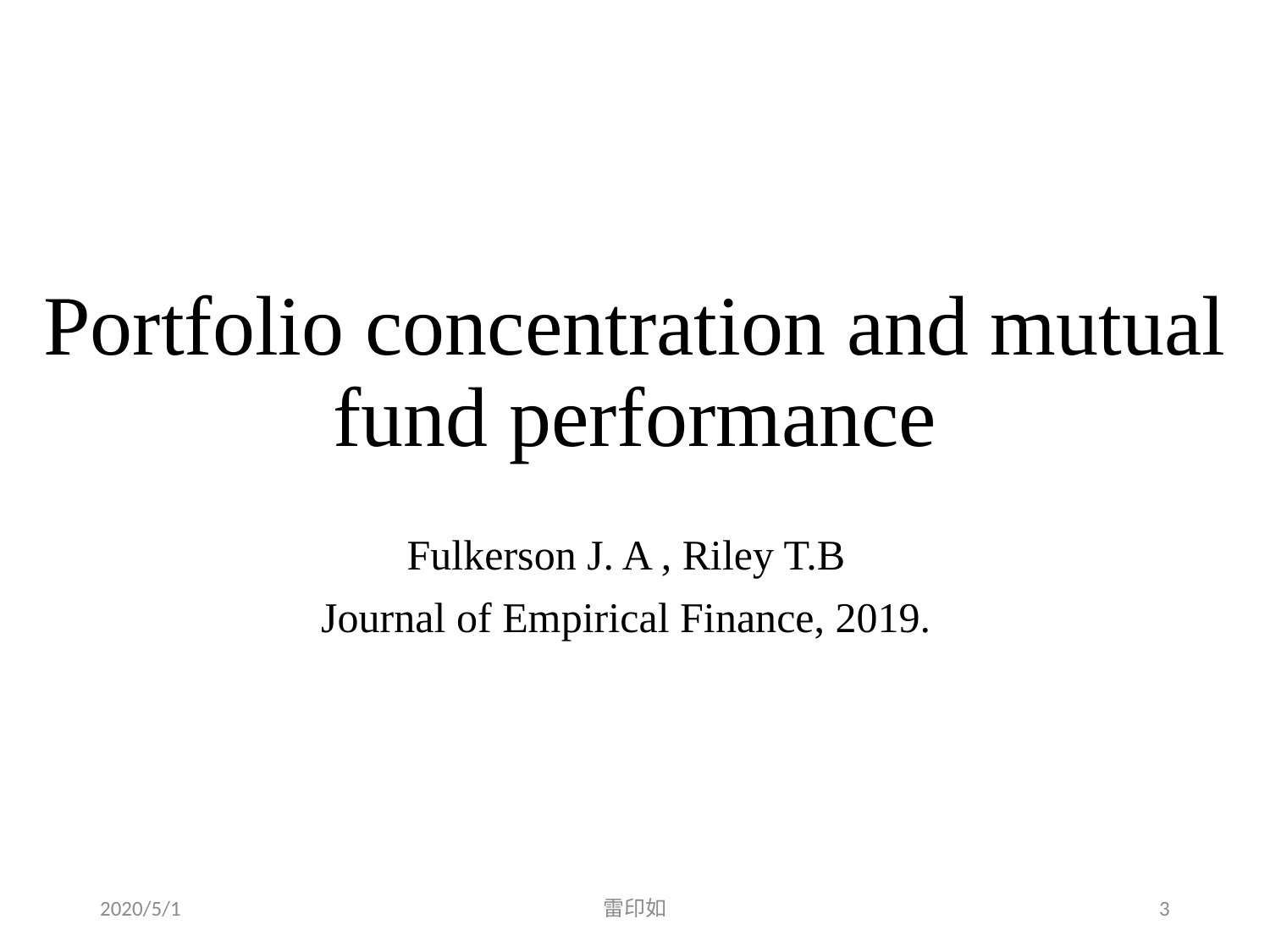

# Portfolio concentration and mutual fund performance
Fulkerson J. A , Riley T.B
Journal of Empirical Finance, 2019.
2020/5/1
雷印如
3